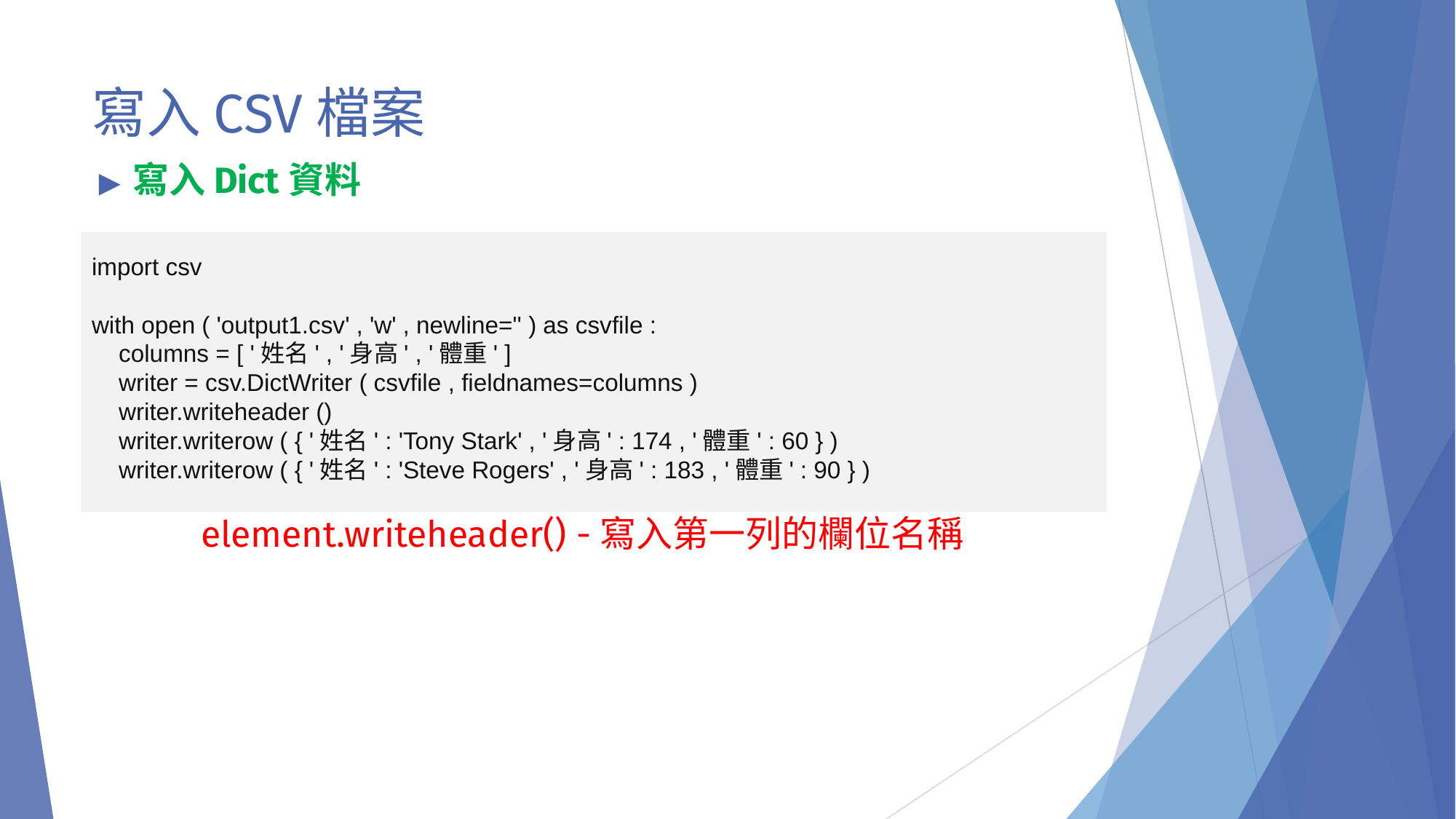

# 寫入CSV檔案
寫入Dict資料

	element.writeheader() -寫入第一列的欄位名稱
import csv

with open ( 'output1.csv' , 'w' , newline='' ) as csvfile :
    columns = [ '姓名' , '身高' , '體重' ]
    writer = csv.DictWriter ( csvfile , fieldnames=columns )
    writer.writeheader ()
    writer.writerow ( { '姓名' : 'Tony Stark' , '身高' : 174 , '體重' : 60 } )
    writer.writerow ( { '姓名' : 'Steve Rogers' , '身高' : 183 , '體重' : 90 } )